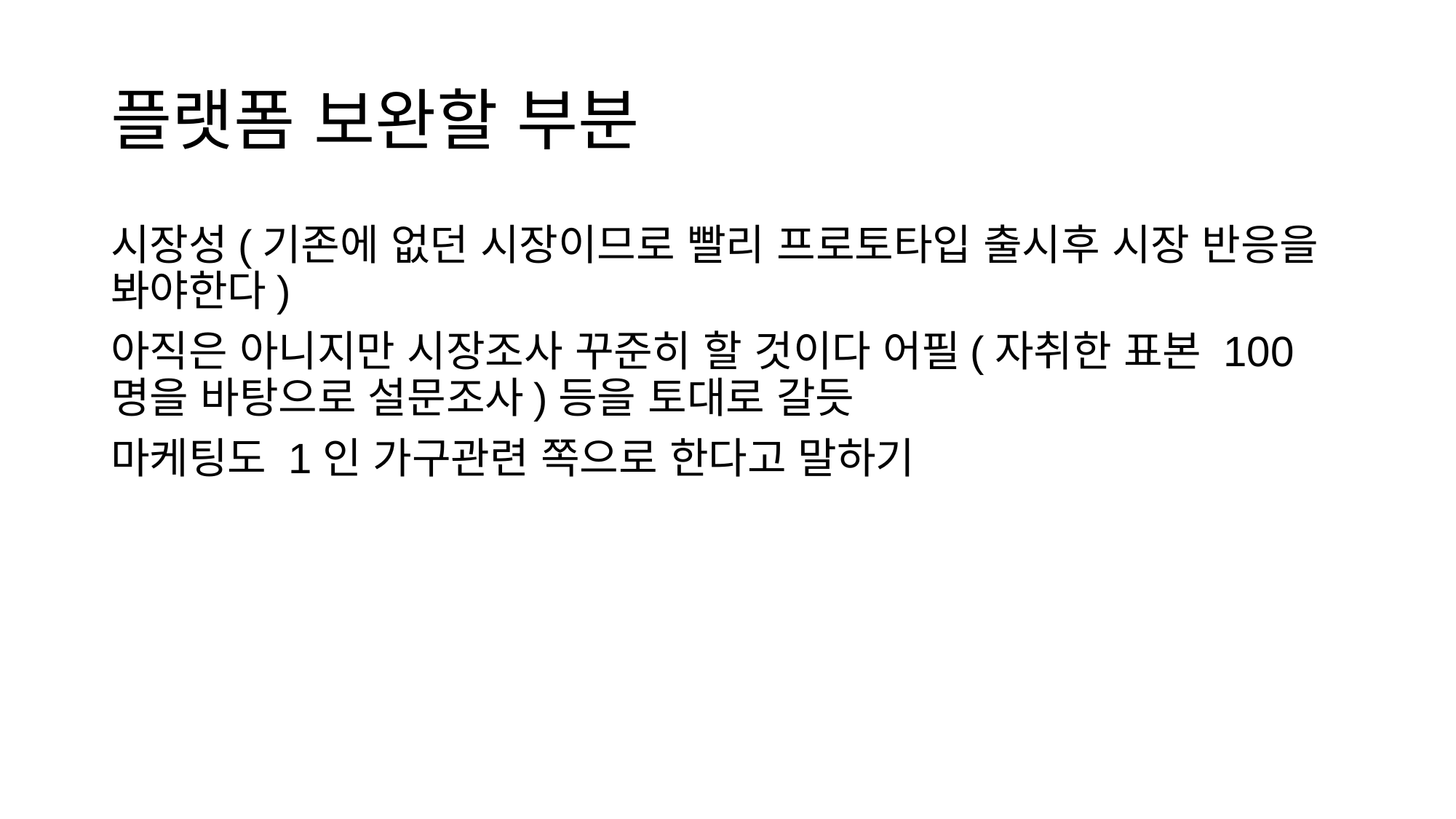

# 플랫폼 보완할 부분
시장성(기존에 없던 시장이므로 빨리 프로토타입 출시후 시장 반응을 봐야한다)
아직은 아니지만 시장조사 꾸준히 할 것이다 어필(자취한 표본 100명을 바탕으로 설문조사)등을 토대로 갈듯
마케팅도 1인 가구관련 쪽으로 한다고 말하기